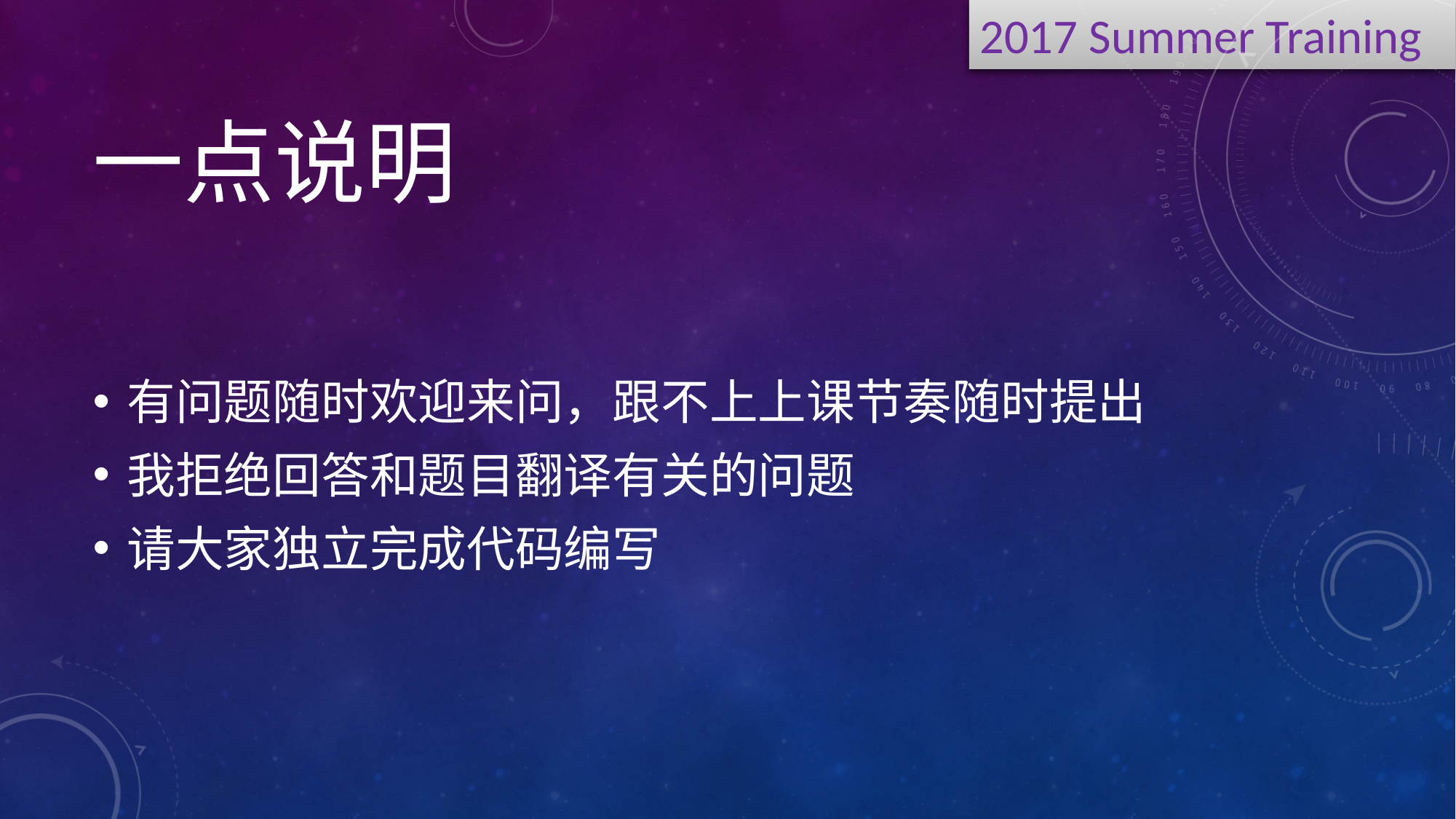

# 一点说明
有问题随时欢迎来问，跟不上上课节奏随时提出
我拒绝回答和题目翻译有关的问题
请大家独立完成代码编写